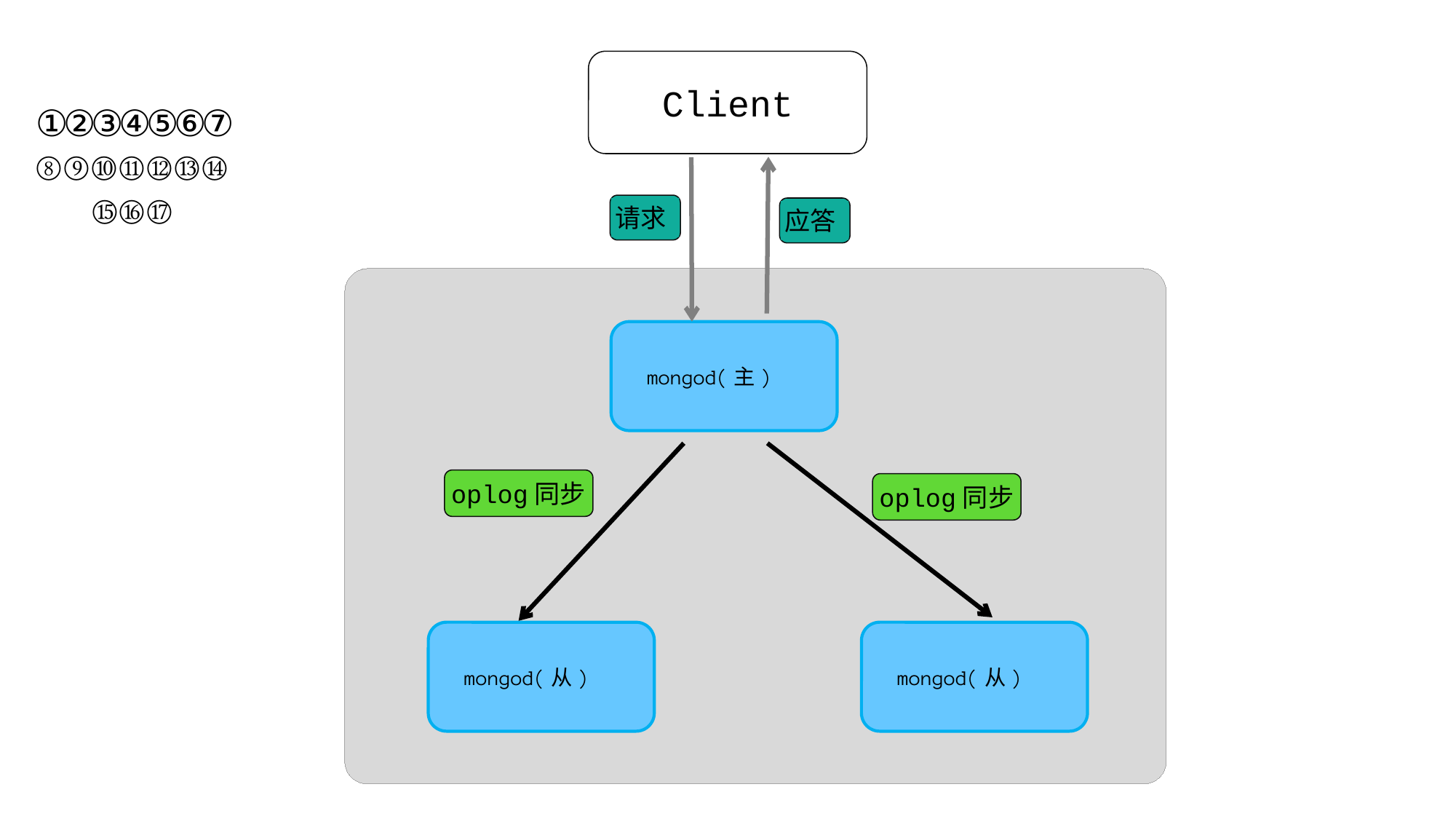

Client
①②③④⑤⑥⑦⑧⑨⑩⑪⑫⑬⑭⑮⑯⑰

请求

应答

mongod(主)

oplog同步

oplog同步

mongod(从)

mongod(从)